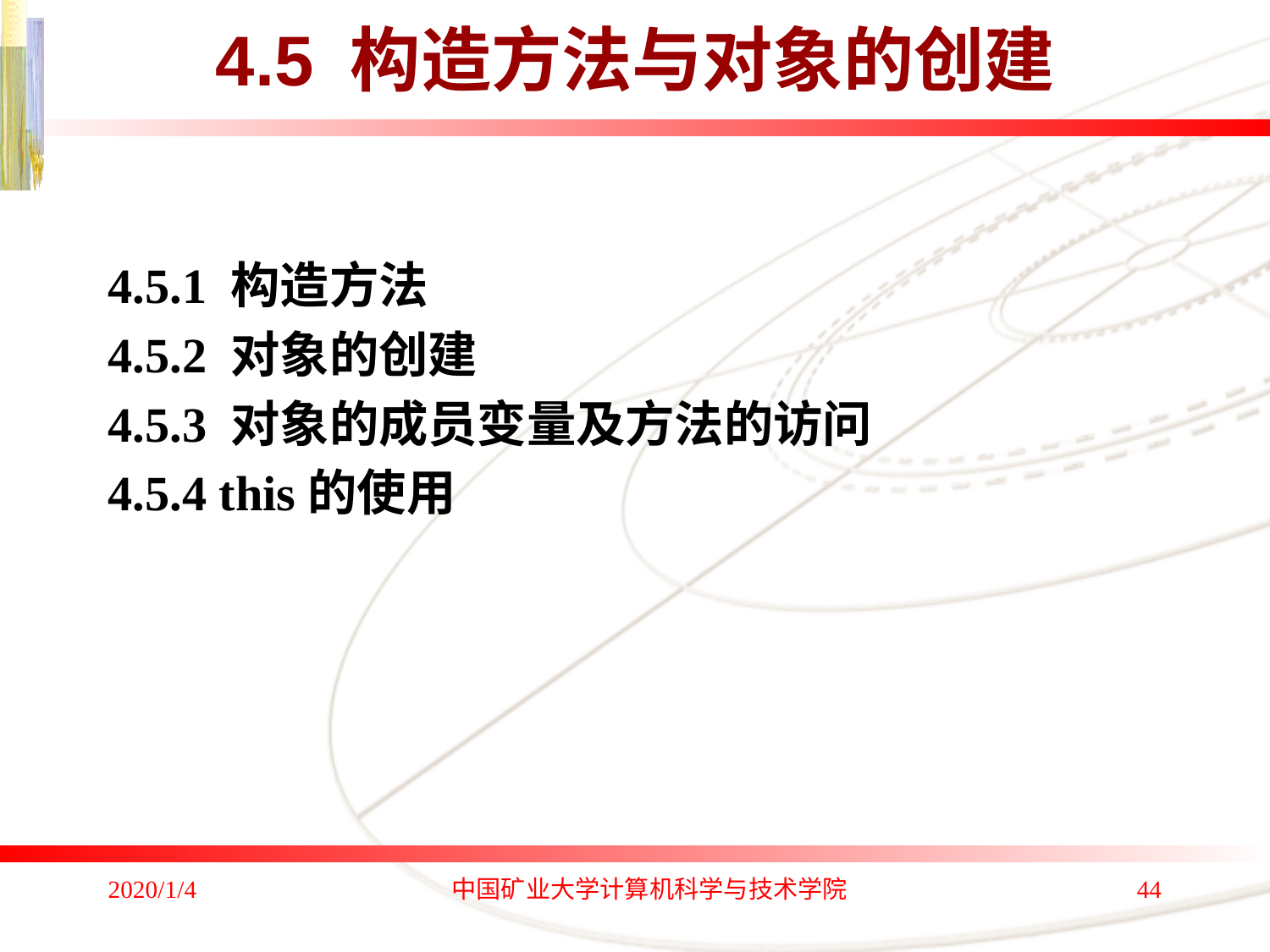

# 4.5 构造方法与对象的创建
4.5.1 构造方法
4.5.2 对象的创建
4.5.3 对象的成员变量及方法的访问
4.5.4 this的使用

2020/1/4
中国矿业大学计算机科学与技术学院
44